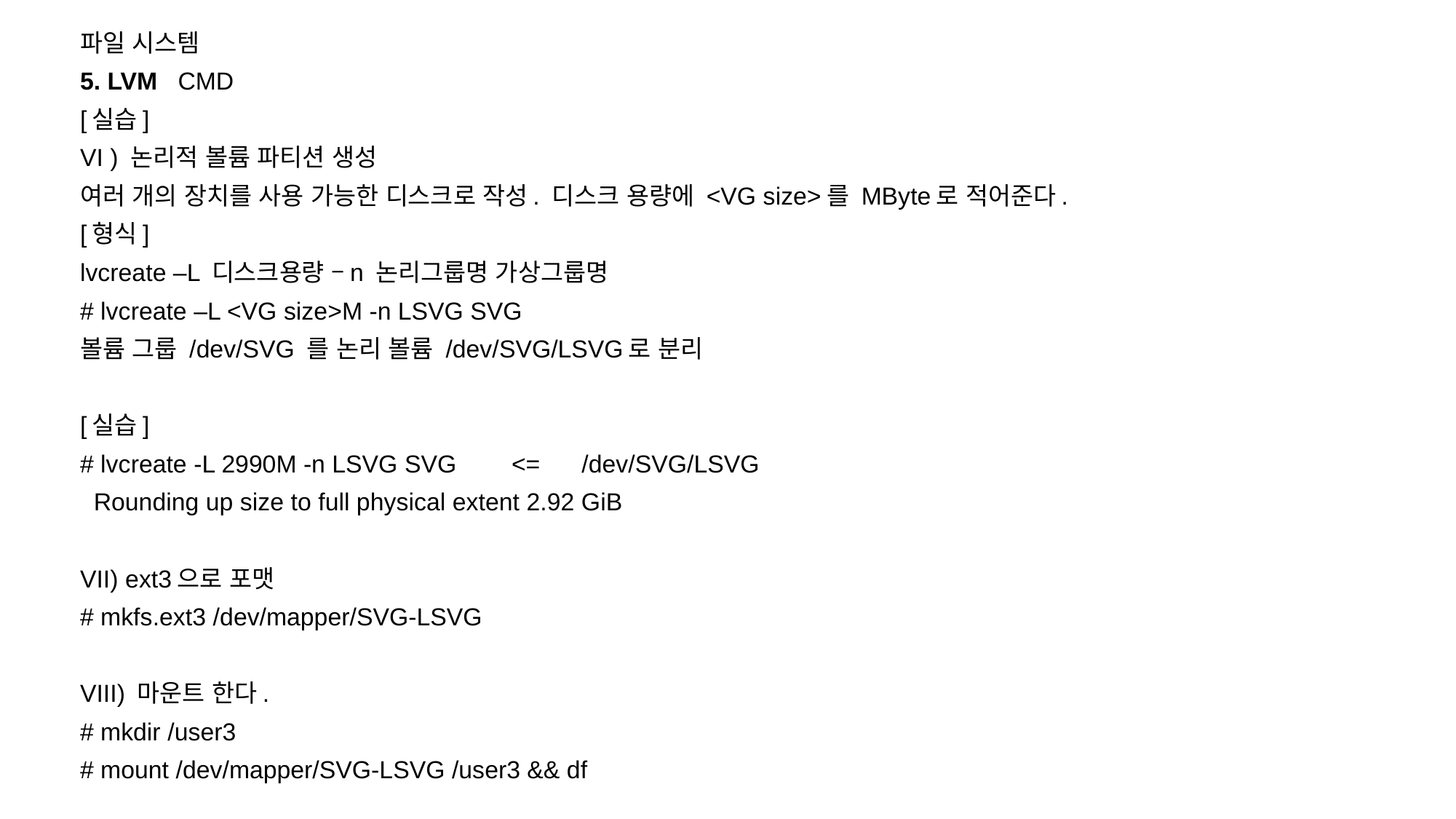

파일 시스템
5. LVM   CMD
[실습]
VI ) 논리적 볼륨 파티션 생성
여러 개의 장치를 사용 가능한 디스크로 작성. 디스크 용량에 <VG size>를 MByte로 적어준다.
[형식]
lvcreate –L 디스크용량 –n 논리그룹명 가상그룹명
# lvcreate –L <VG size>M -n LSVG SVG
볼륨 그룹 /dev/SVG 를 논리 볼륨 /dev/SVG/LSVG로 분리

[실습]
# lvcreate -L 2990M -n LSVG SVG        <=      /dev/SVG/LSVG
  Rounding up size to full physical extent 2.92 GiB

VII) ext3으로 포맷
# mkfs.ext3 /dev/mapper/SVG-LSVG

VIII) 마운트 한다.
# mkdir /user3
# mount /dev/mapper/SVG-LSVG /user3 && df